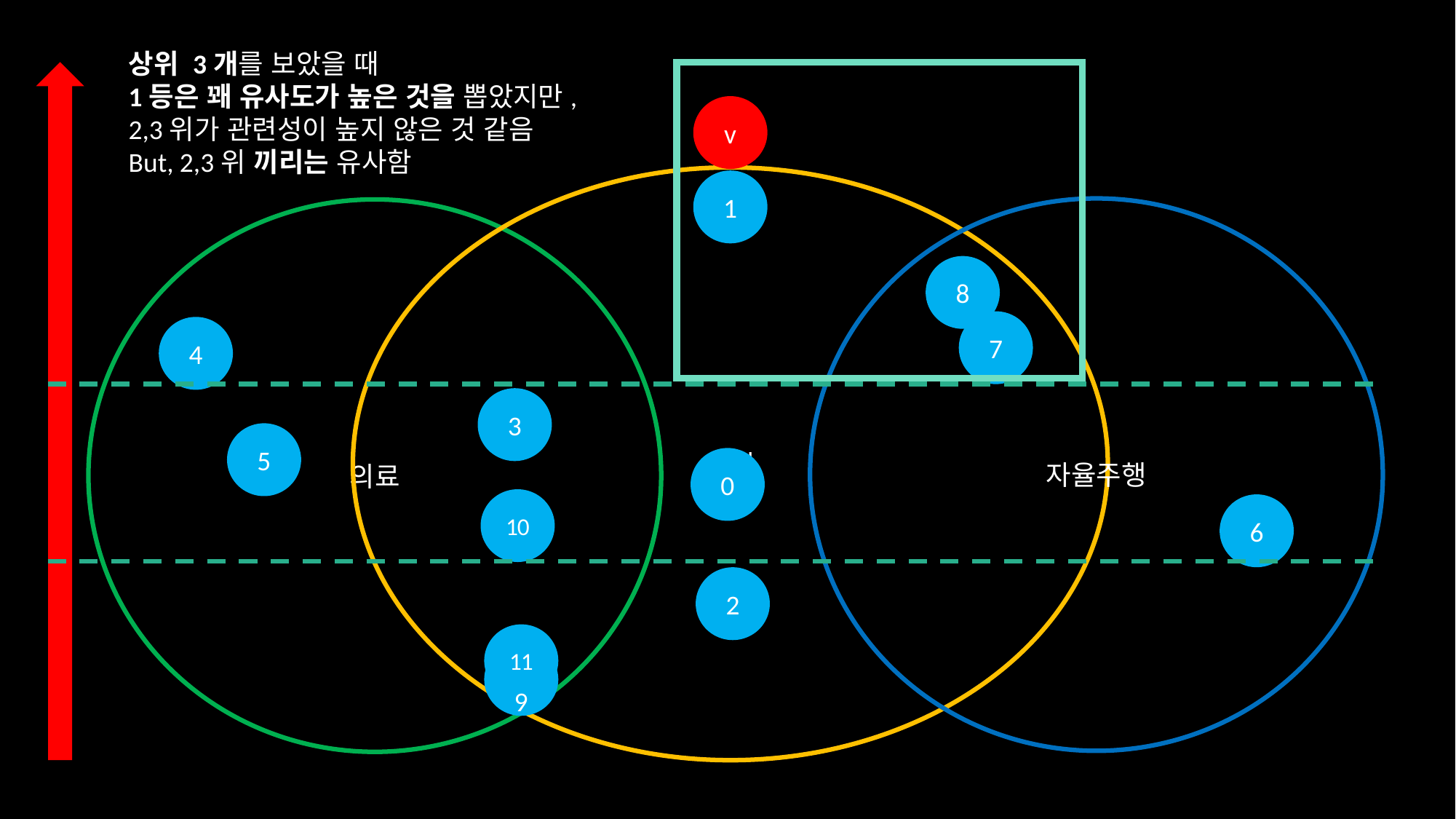

상위 3개를 보았을 때
1등은 꽤 유사도가 높은 것을 뽑았지만,
2,3위가 관련성이 높지 않은 것 같음
But, 2,3위 끼리는 유사함

v
비젼
1
자율주행
의료
8
7
4
3
5
0
10
6
2
11
9
9